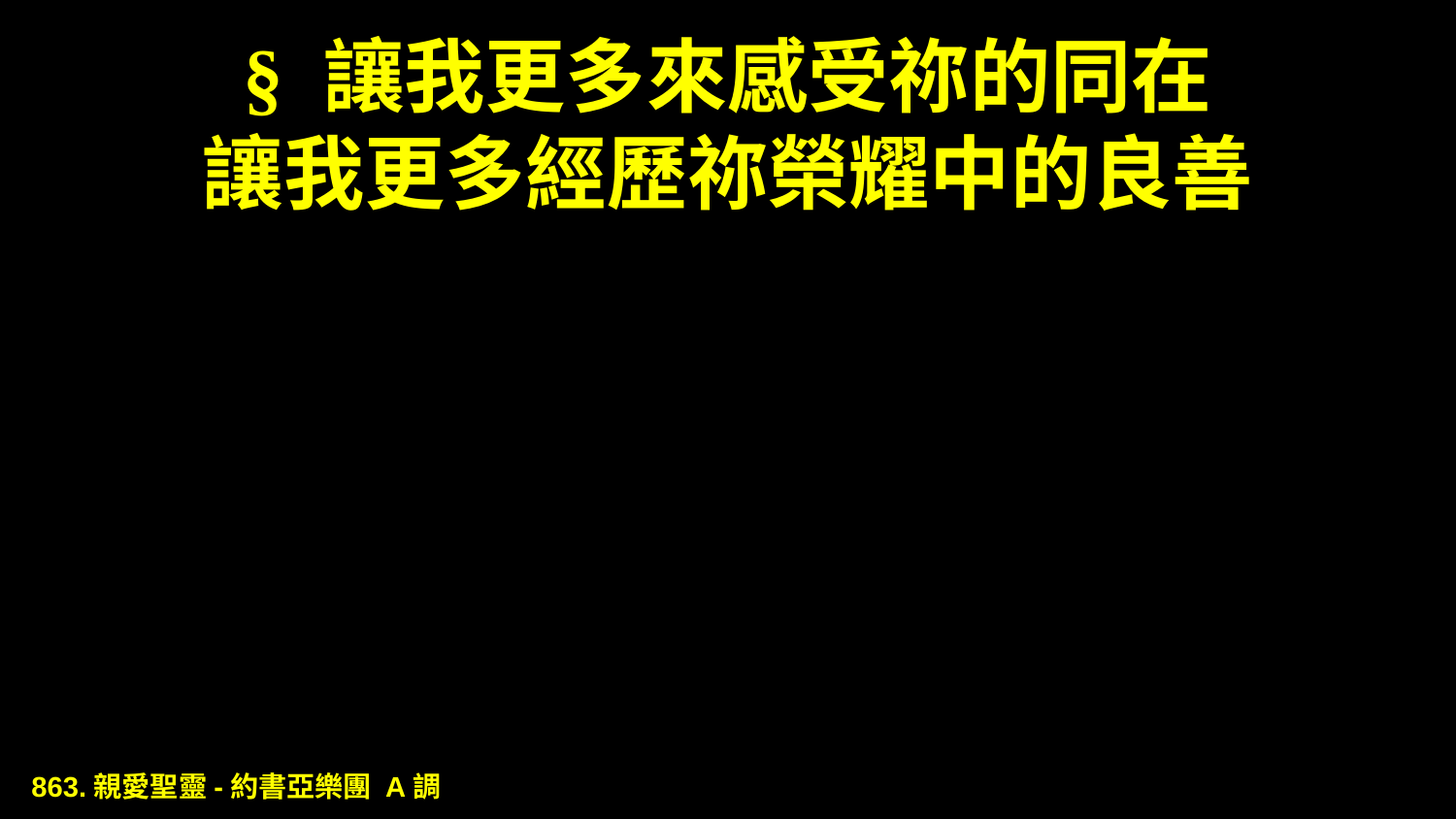

# § 讓我更多來感受祢的同在 讓我更多經歷祢榮耀中的良善
863.親愛聖靈-約書亞樂團 A調